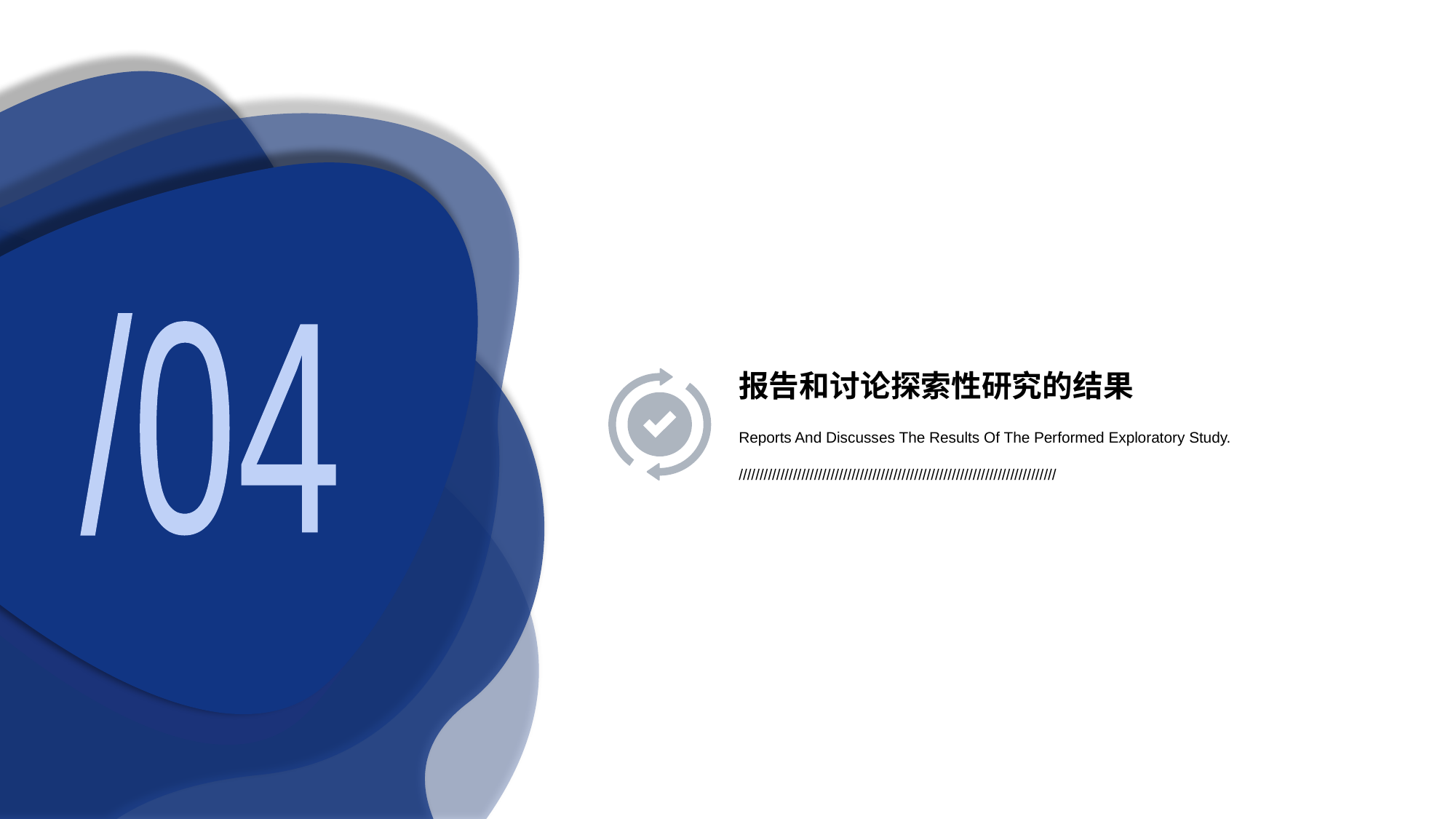

/04
报告和讨论探索性研究的结果

Reports And Discusses The Results Of The Performed Exploratory Study.
////////////////////////////////////////////////////////////////////////////